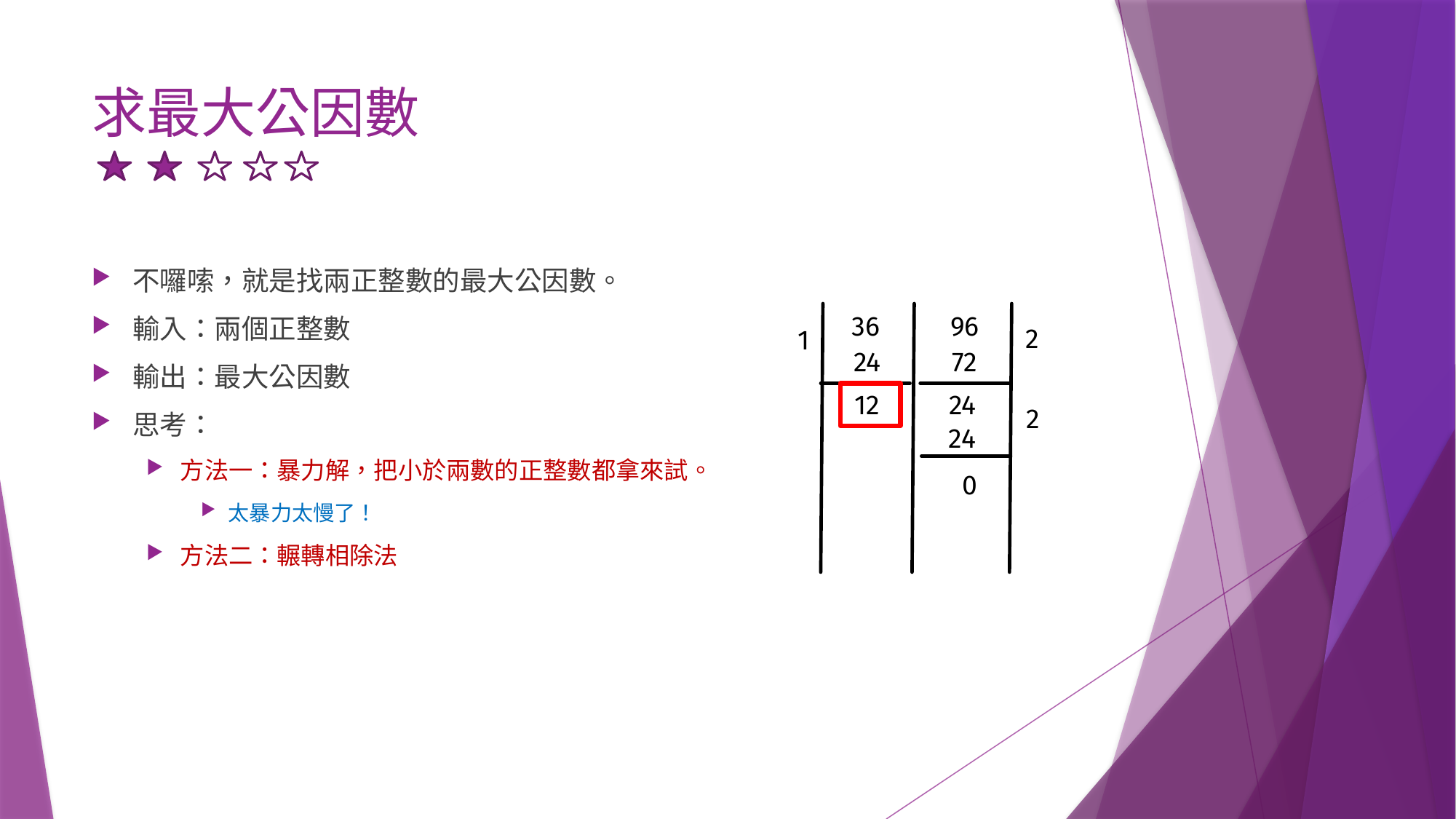

# 求最大公因數

不囉嗦，就是找兩正整數的最大公因數。
輸入：兩個正整數
輸出：最大公因數
思考：
方法一：暴力解，把小於兩數的正整數都拿來試。
太暴力太慢了！
方法二：輾轉相除法
36
96
2
1
24
72
12
24

2
24
0